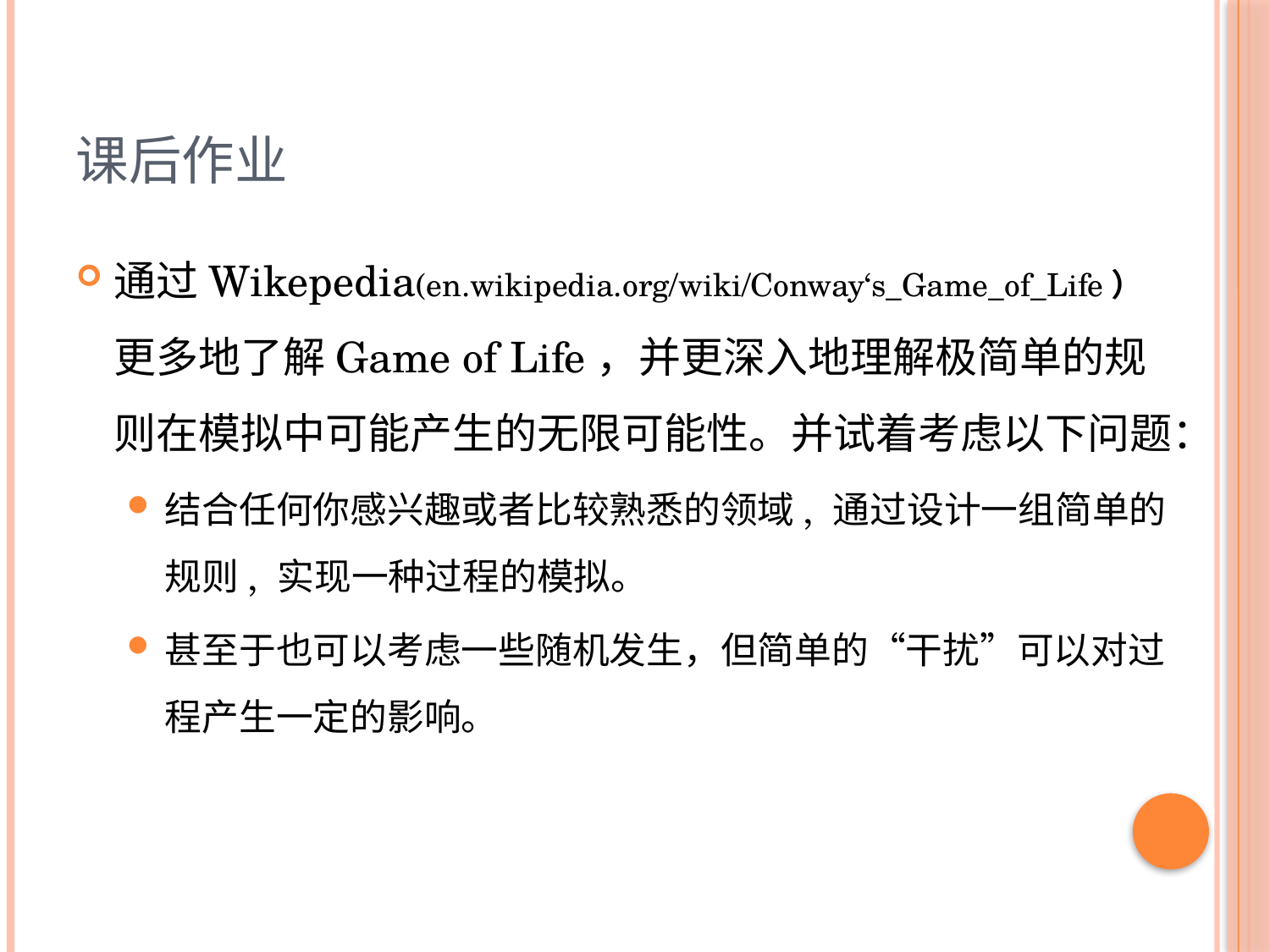

# 课后作业
通过Wikepedia(en.wikipedia.org/wiki/Conway‘s_Game_of_Life）更多地了解Game of Life，并更深入地理解极简单的规则在模拟中可能产生的无限可能性。并试着考虑以下问题：
结合任何你感兴趣或者比较熟悉的领域, 通过设计一组简单的规则, 实现一种过程的模拟。
甚至于也可以考虑一些随机发生，但简单的“干扰”可以对过程产生一定的影响。